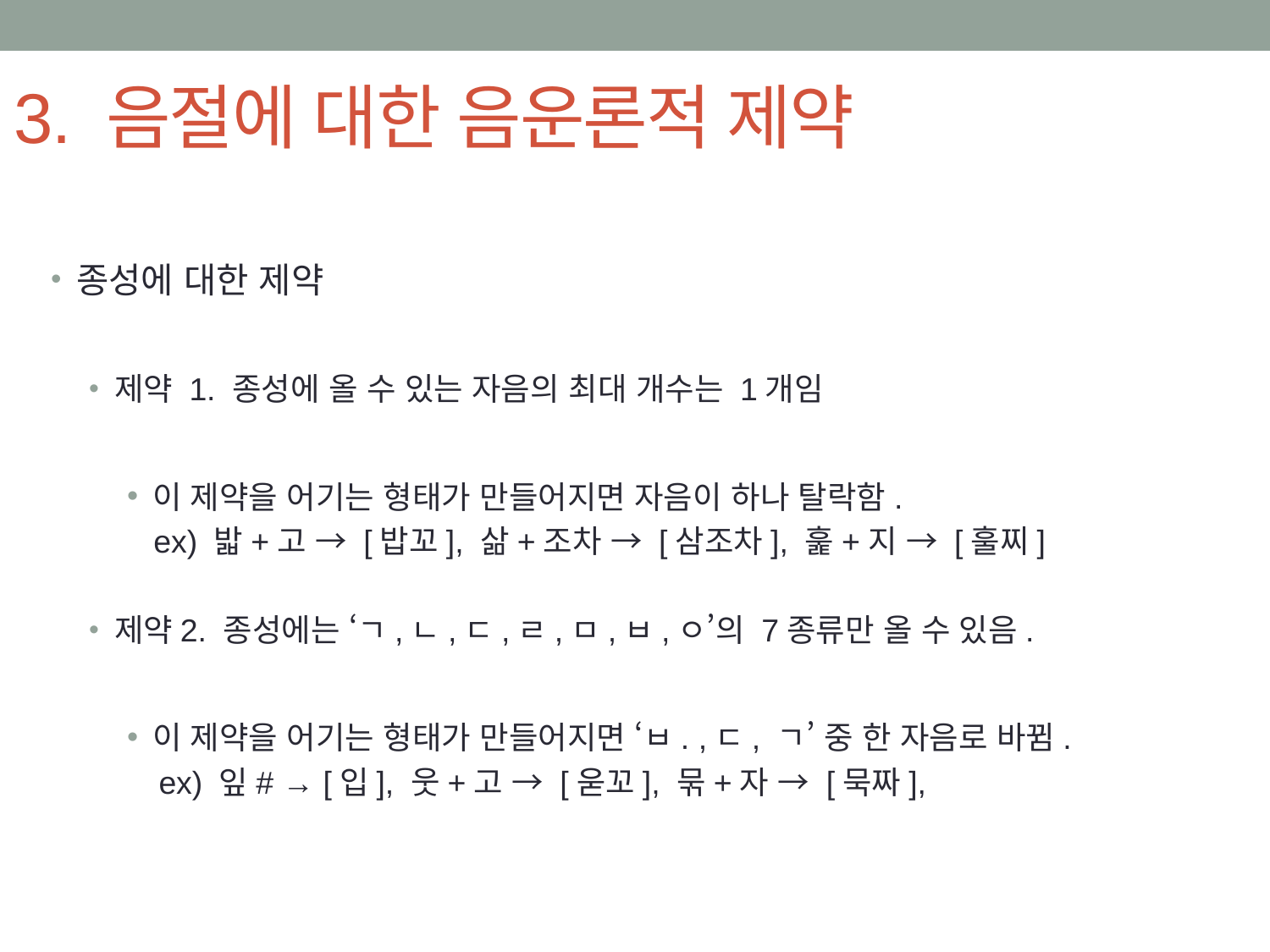

# 3. 음절에 대한 음운론적 제약

종성에 대한 제약

제약 1. 종성에 올 수 있는 자음의 최대 개수는 1개임

이 제약을 어기는 형태가 만들어지면 자음이 하나 탈락함.
   ex) 밟+고 → [밥꼬], 삶+조차 → [삼조차], 훑+지 → [훌찌]

제약2. 종성에는 ‘ㄱ,ㄴ,ㄷ,ㄹ,ㅁ,ㅂ,ㅇ’의 7종류만 올 수 있음.

이 제약을 어기는 형태가 만들어지면 ‘ㅂ. ,ㄷ, ㄱ’ 중 한 자음로 바뀜.
ex) 잎# → [입], 웃+고 → [욷꼬], 묶+자 → [묵짜],